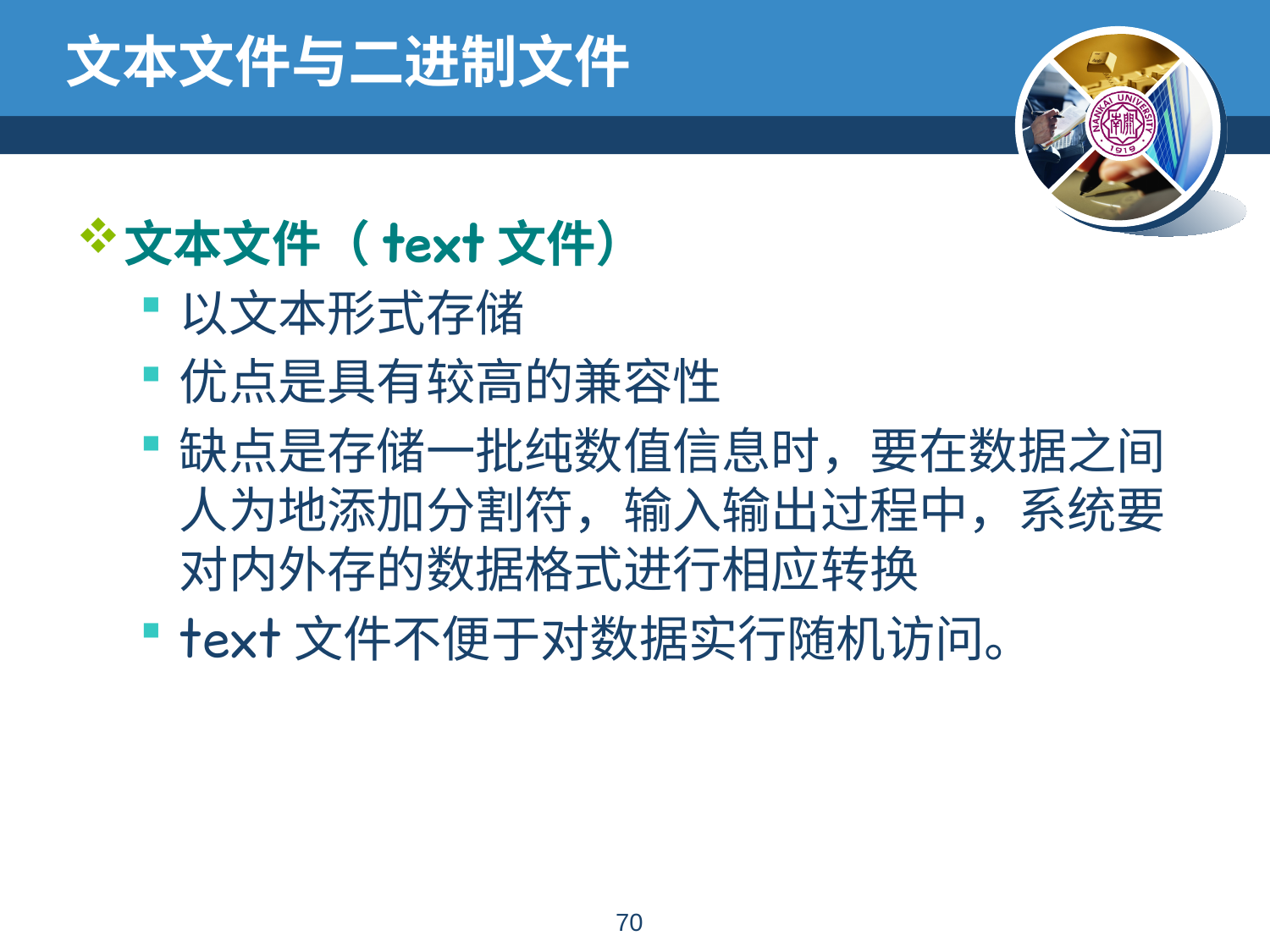

# 文本文件与二进制文件
文本文件（text文件）
以文本形式存储
优点是具有较高的兼容性
缺点是存储一批纯数值信息时，要在数据之间人为地添加分割符，输入输出过程中，系统要对内外存的数据格式进行相应转换
text文件不便于对数据实行随机访问。
70